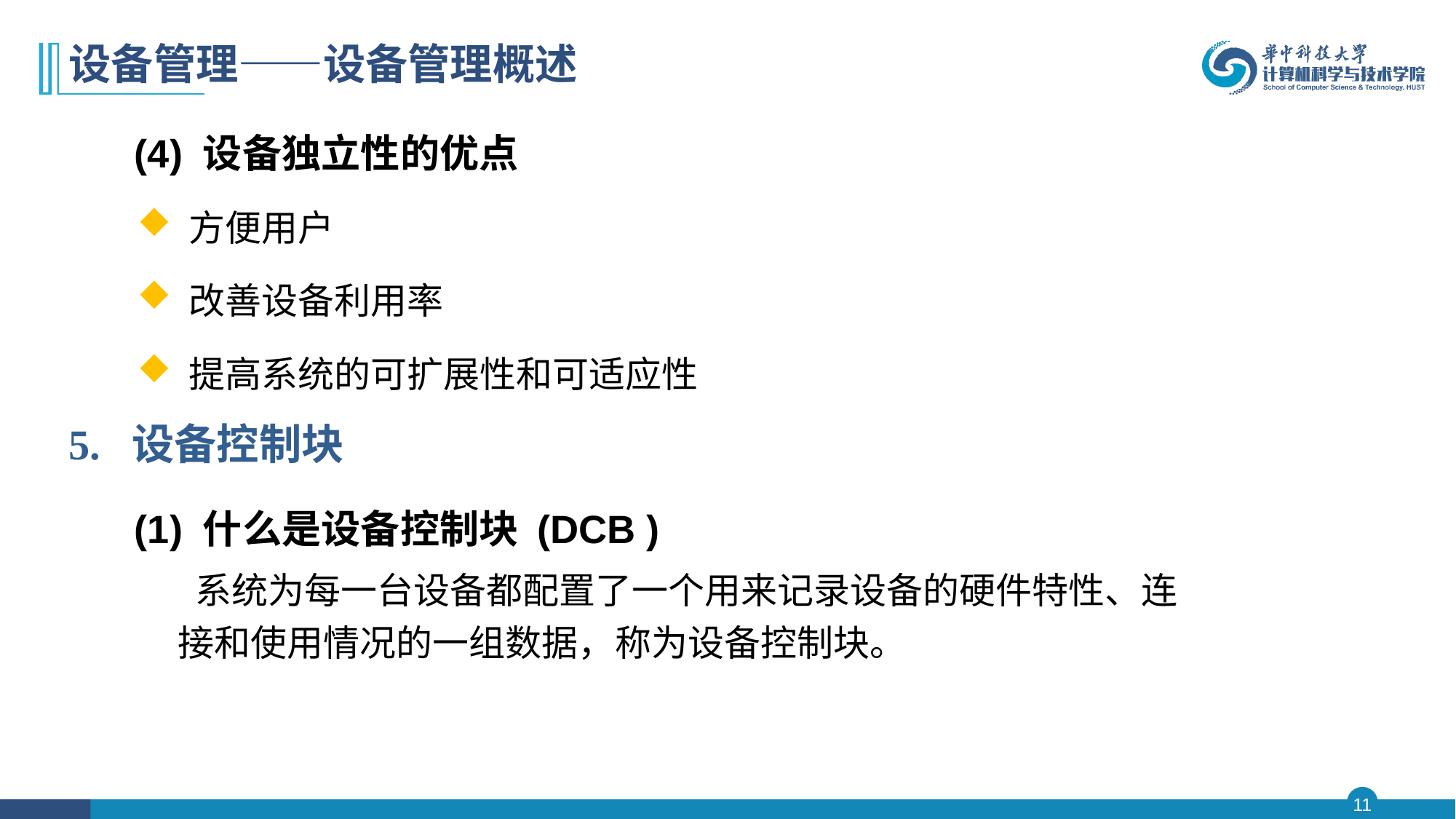

# 设备管理——设备管理概述
      (4) 设备独立性的优点
 方便用户
 改善设备利用率
 提高系统的可扩展性和可适应性
5.  设备控制块
      (1) 什么是设备控制块 (DCB )
      系统为每一台设备都配置了一个用来记录设备的硬件特性、连接和使用情况的一组数据，称为设备控制块。